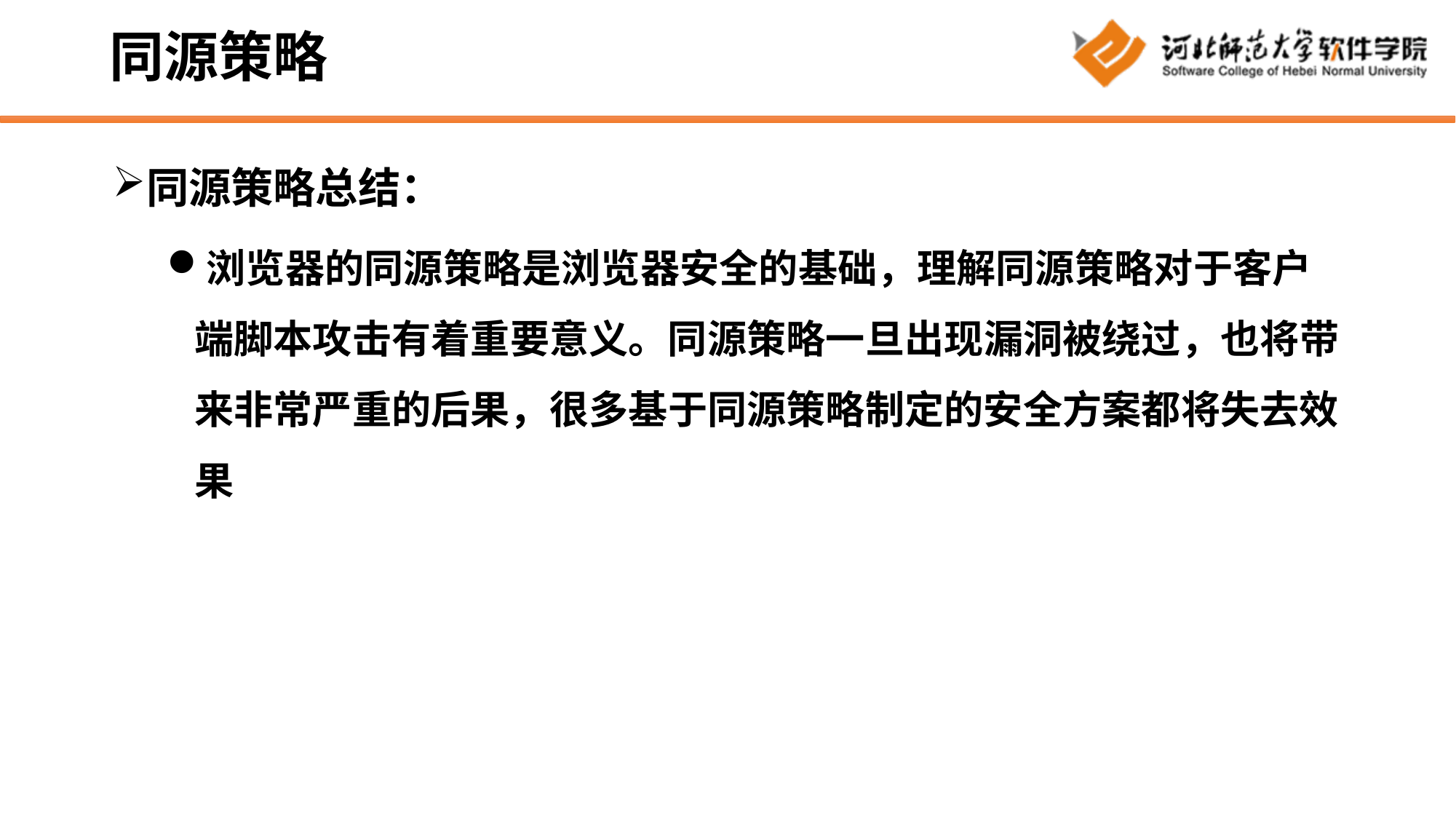

# 同源策略
同源策略总结：
浏览器的同源策略是浏览器安全的基础，理解同源策略对于客户端脚本攻击有着重要意义。同源策略一旦出现漏洞被绕过，也将带来非常严重的后果，很多基于同源策略制定的安全方案都将失去效果